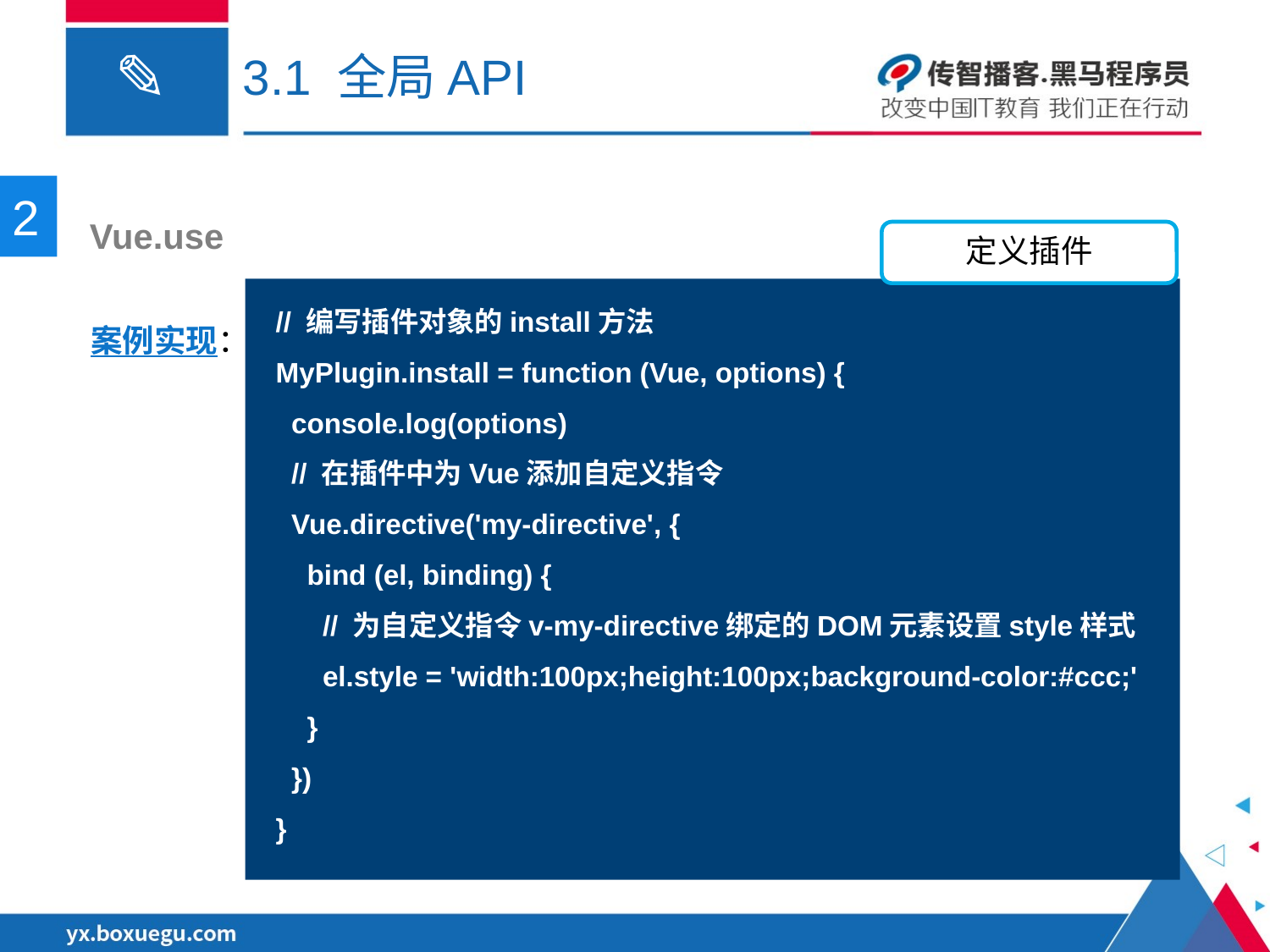

# 3.1 全局API

2
  Vue.use
定义插件
案例实现：

// 编写插件对象的install方法
MyPlugin.install = function (Vue, options) {
  console.log(options)
  // 在插件中为Vue添加自定义指令
  Vue.directive('my-directive', {
    bind (el, binding) {
      // 为自定义指令v-my-directive绑定的DOM元素设置style样式
      el.style = 'width:100px;height:100px;background-color:#ccc;'
    }
  })
}